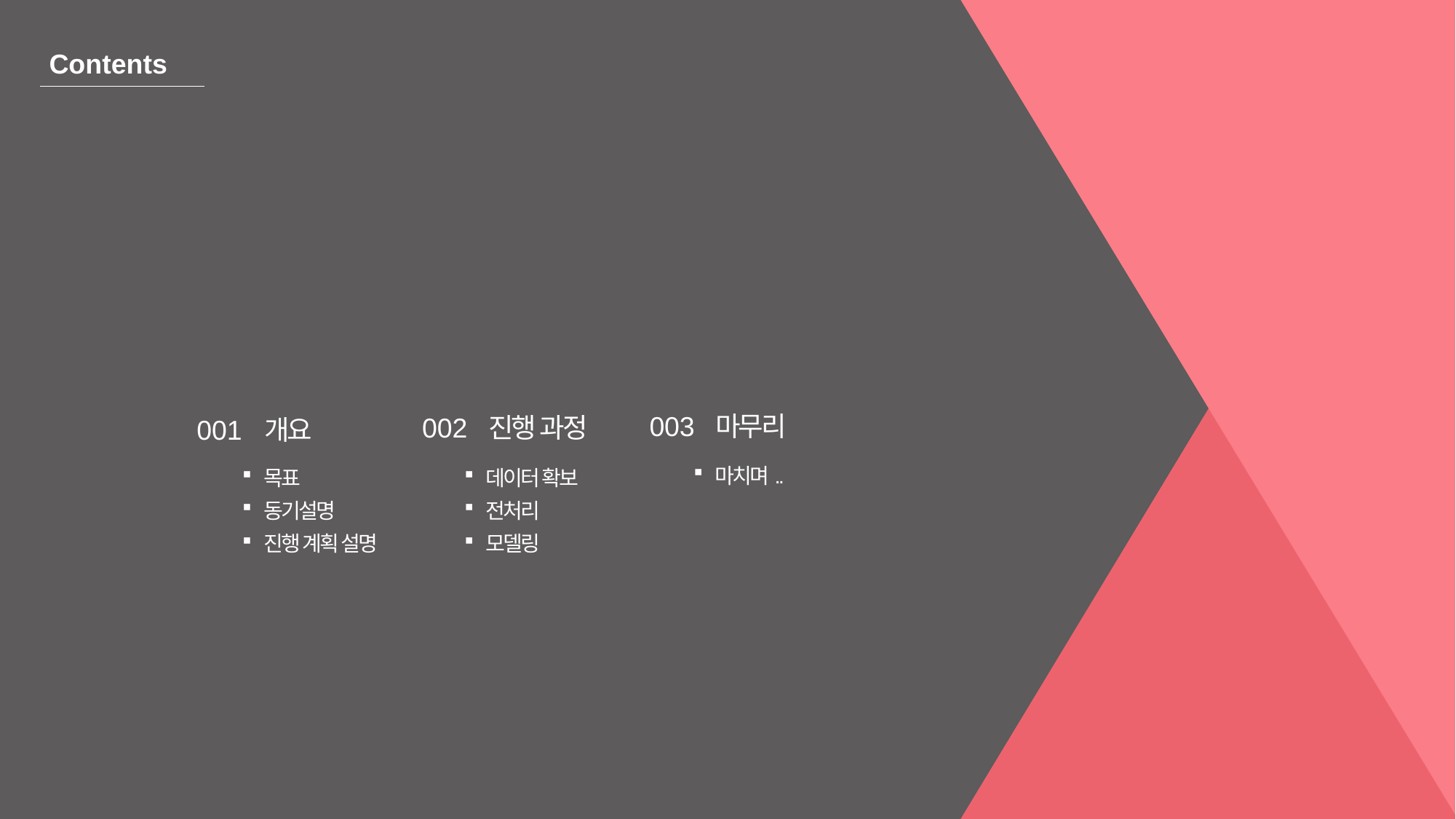

Contents
마무리
003

002
진행 과정
001
개요
마치며..
목표
동기설명
진행 계획 설명
데이터 확보
전처리
모델링